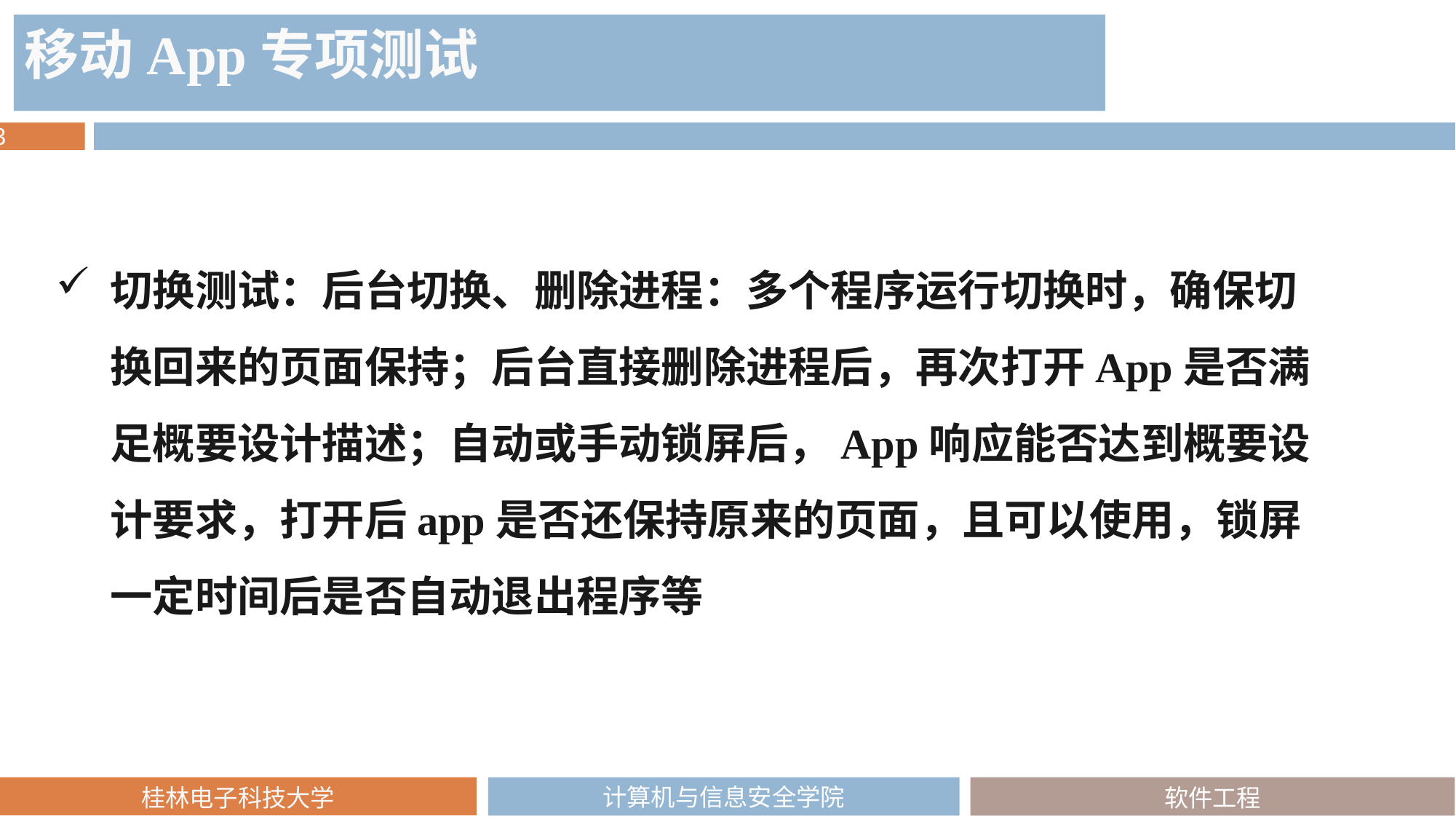

移动App专项测试
切换测试：后台切换、删除进程：多个程序运行切换时，确保切换回来的页面保持；后台直接删除进程后，再次打开App是否满足概要设计描述；自动或手动锁屏后，App响应能否达到概要设计要求，打开后app是否还保持原来的页面，且可以使用，锁屏一定时间后是否自动退出程序等